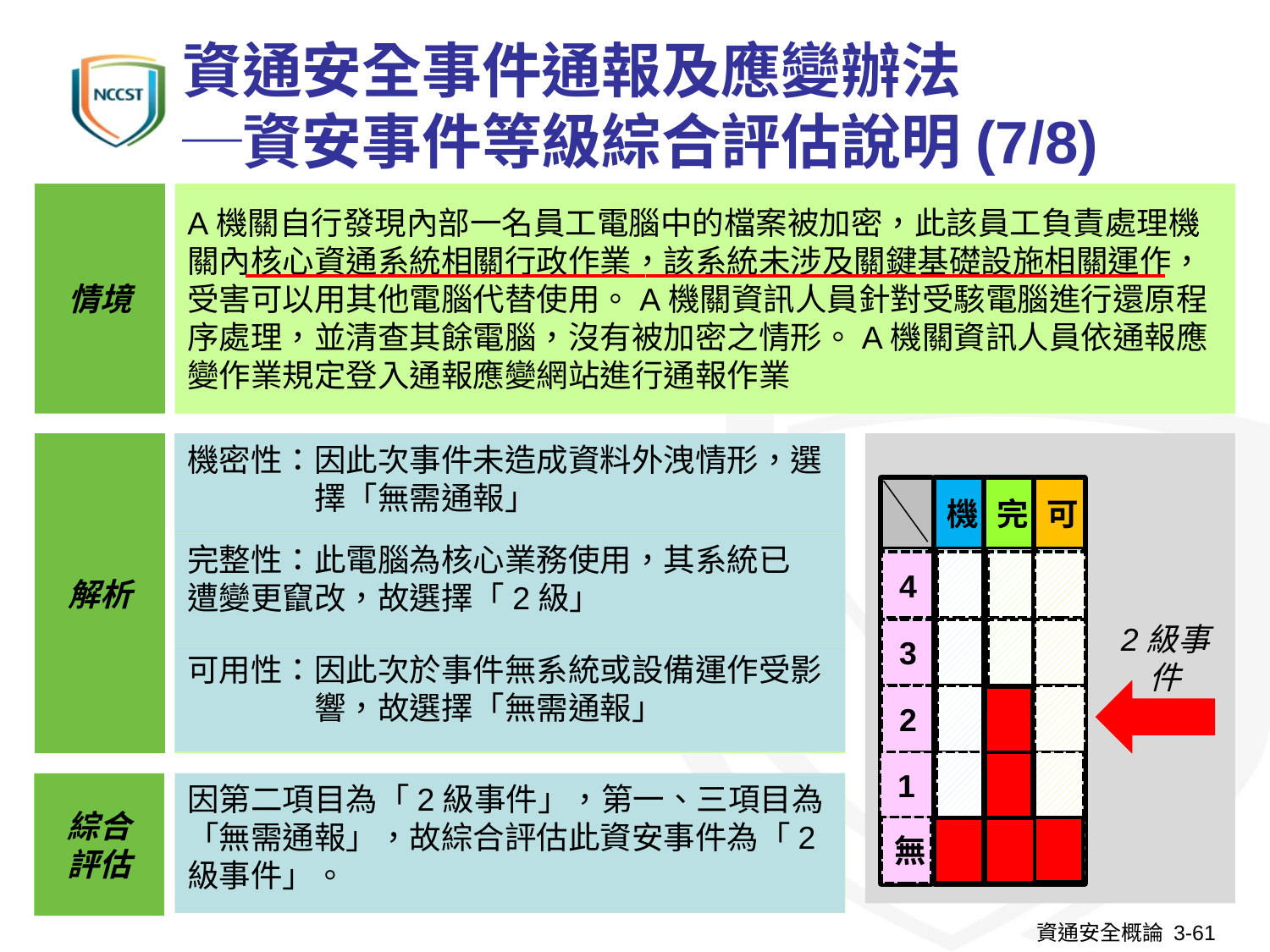

資通安全事件通報及應變辦法
─資安事件等級綜合評估說明(7/8)

情境
A機關自行發現內部一名員工電腦中的檔案被加密，此該員工負責處理機關內核心資通系統相關行政作業，該系統未涉及關鍵基礎設施相關運作，受害可以用其他電腦代替使用。A機關資訊人員針對受駭電腦進行還原程序處理，並清查其餘電腦，沒有被加密之情形。A機關資訊人員依通報應變作業規定登入通報應變網站進行通報作業

解析

綜合
評估

4
3
2
1
無

機

完

可

機密性：因此次事件未造成資料外洩情形，選	擇「無需通報」
完整性：此電腦為核心業務使用，其系統已	遭變更竄改，故選擇「2級」
2級事件

可用性：因此次於事件無系統或設備運作受影	響，故選擇「無需通報」

因第二項目為「2級事件」，第一、三項目為「無需通報」，故綜合評估此資安事件為「2級事件」。